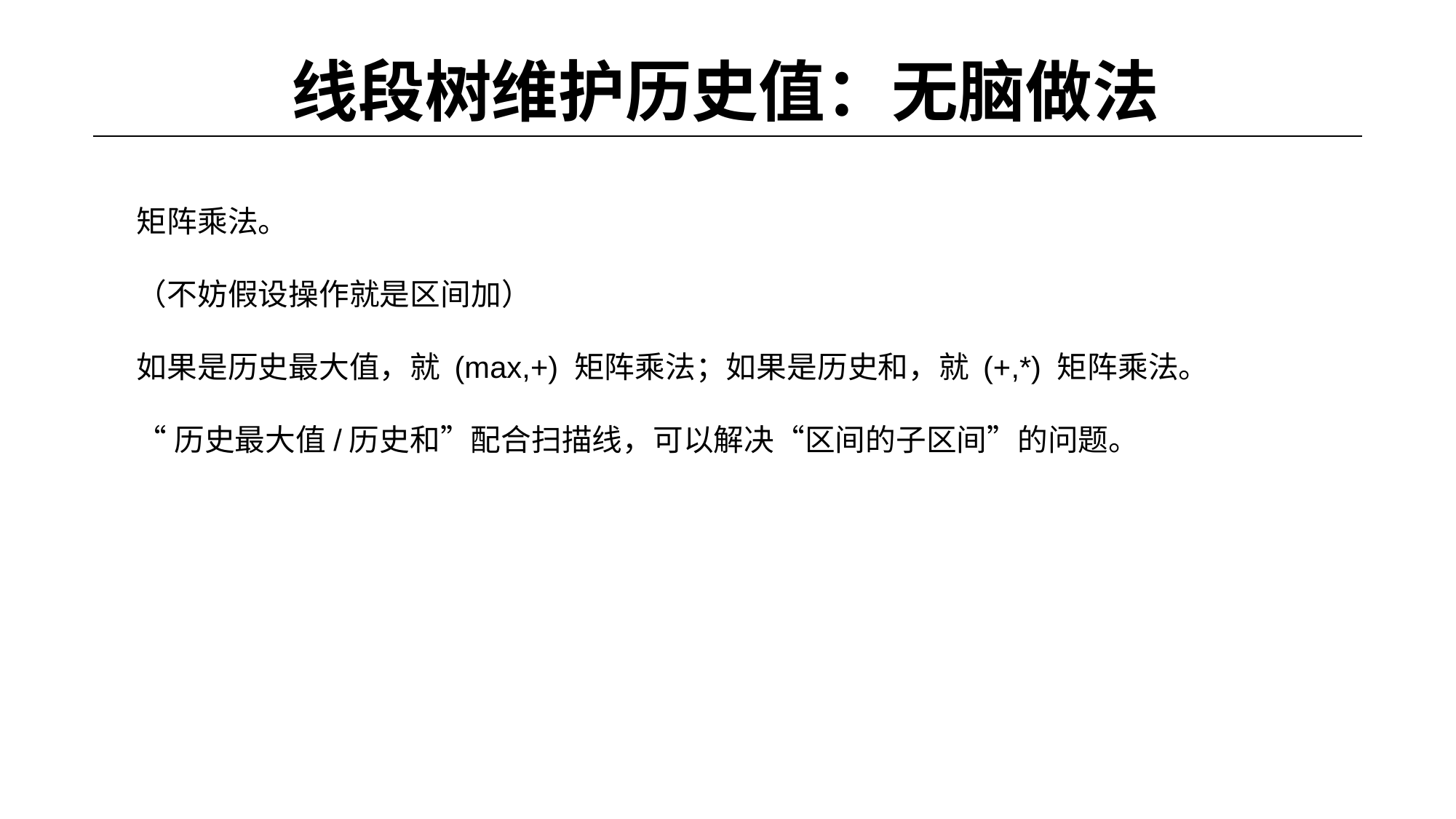

# 线段树维护历史值：无脑做法
矩阵乘法。

（不妨假设操作就是区间加）

如果是历史最大值，就 (max,+) 矩阵乘法；如果是历史和，就 (+,*) 矩阵乘法。

“历史最大值/历史和”配合扫描线，可以解决“区间的子区间”的问题。